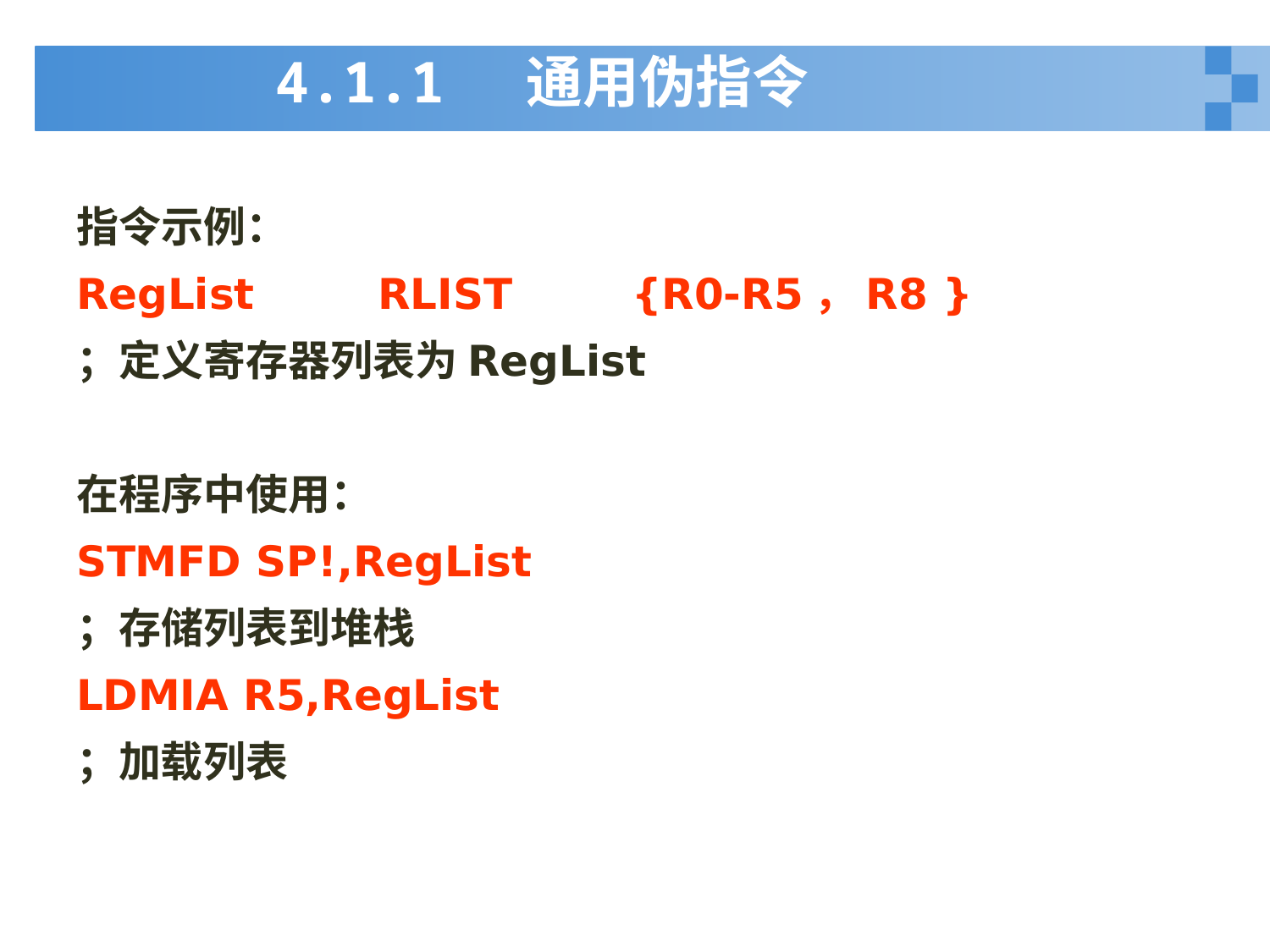

# 4.1.1  通用伪指令
指令示例：
RegList	RLIST	{R0-R5，R8 }
；定义寄存器列表为RegList

在程序中使用：
STMFD SP!,RegList
；存储列表到堆栈
LDMIA R5,RegList
；加载列表